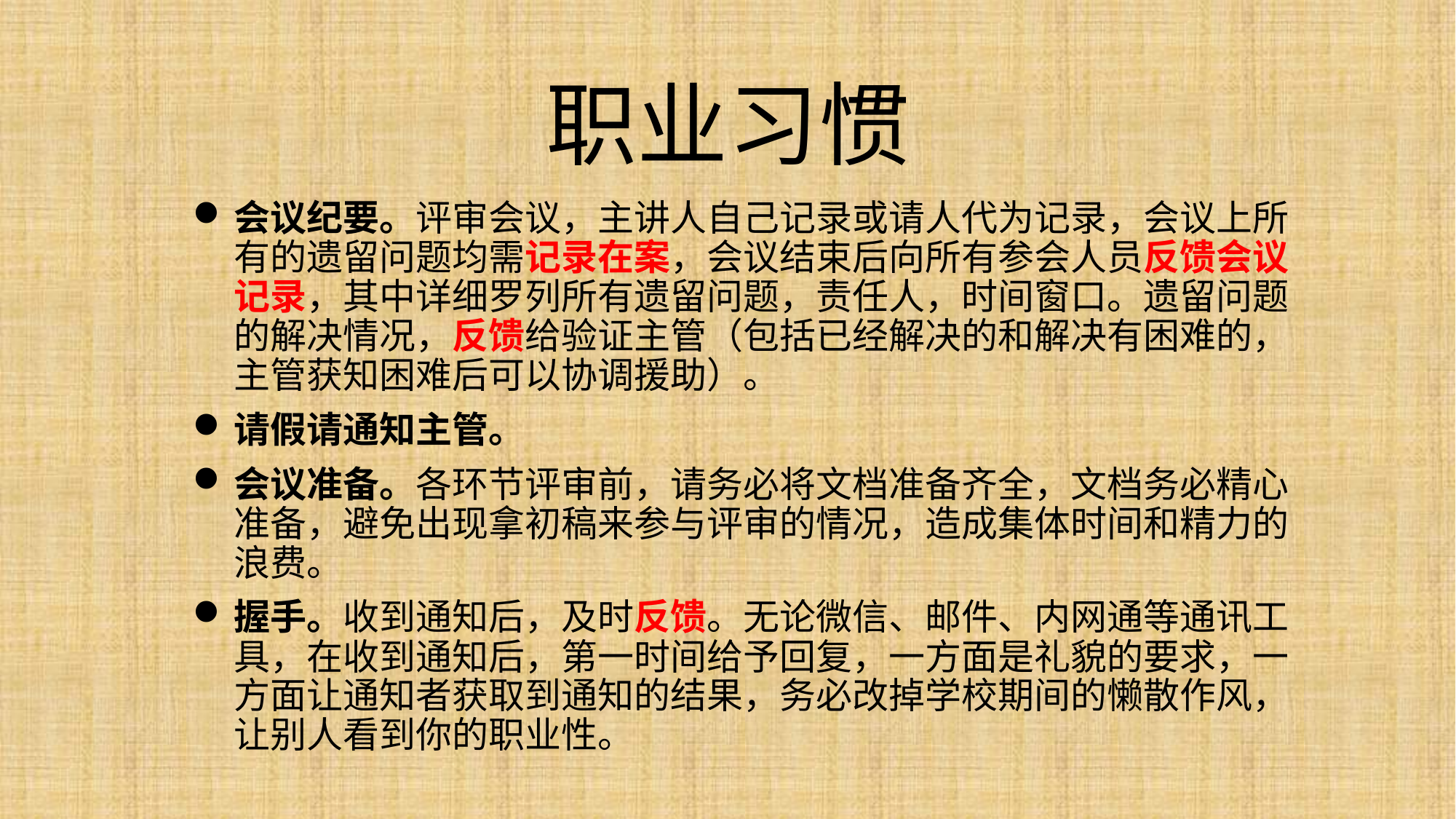

# 职业习惯
会议纪要。评审会议，主讲人自己记录或请人代为记录，会议上所有的遗留问题均需记录在案，会议结束后向所有参会人员反馈会议记录，其中详细罗列所有遗留问题，责任人，时间窗口。遗留问题的解决情况，反馈给验证主管（包括已经解决的和解决有困难的，主管获知困难后可以协调援助）。
请假请通知主管。
会议准备。各环节评审前，请务必将文档准备齐全，文档务必精心准备，避免出现拿初稿来参与评审的情况，造成集体时间和精力的浪费。
握手。收到通知后，及时反馈。无论微信、邮件、内网通等通讯工具，在收到通知后，第一时间给予回复，一方面是礼貌的要求，一方面让通知者获取到通知的结果，务必改掉学校期间的懒散作风，让别人看到你的职业性。